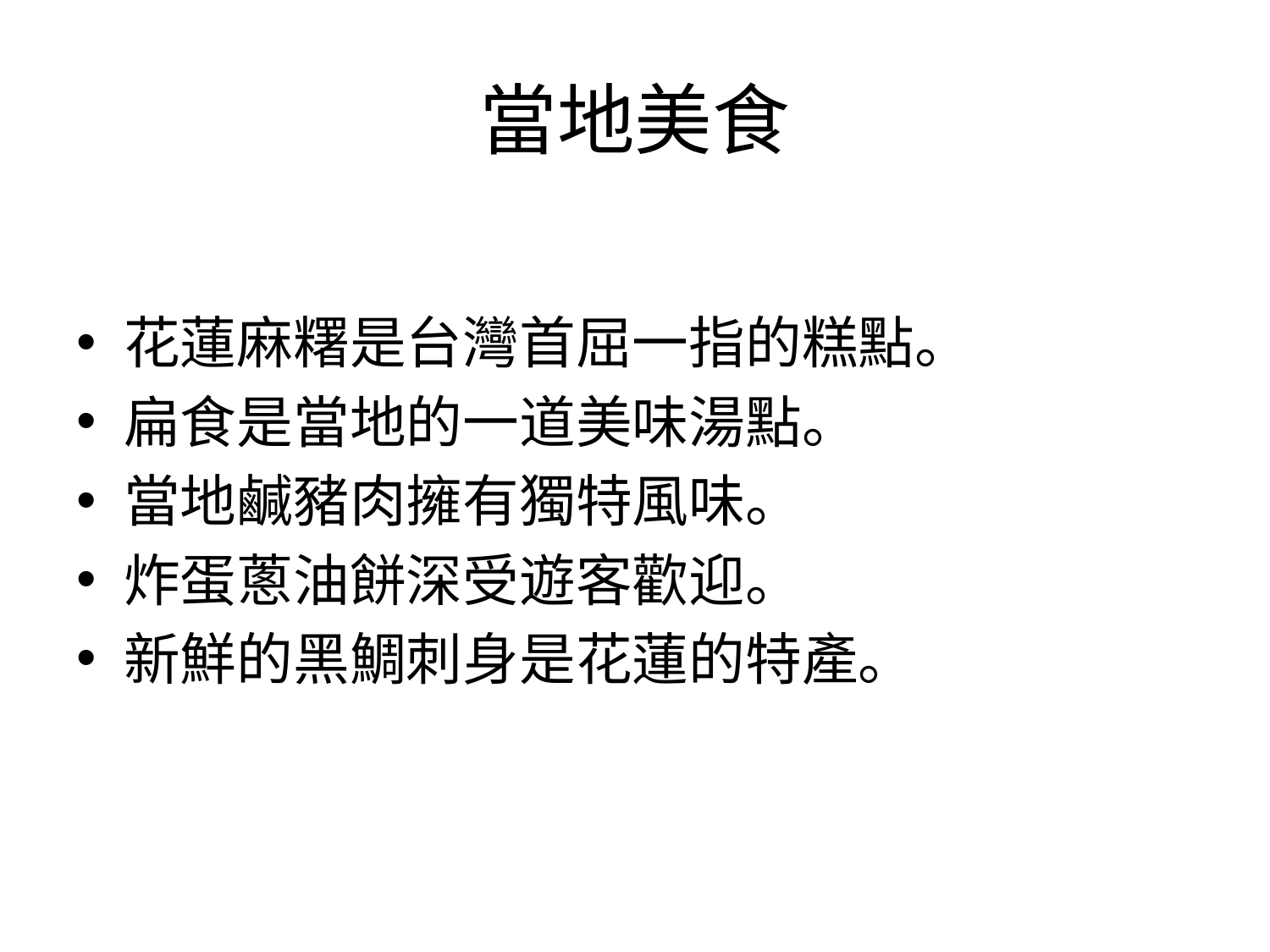

# 當地美食

花蓮麻糬是台灣首屈一指的糕點。
扁食是當地的一道美味湯點。
當地鹹豬肉擁有獨特風味。
炸蛋蔥油餅深受遊客歡迎。
新鮮的黑鯛刺身是花蓮的特產。